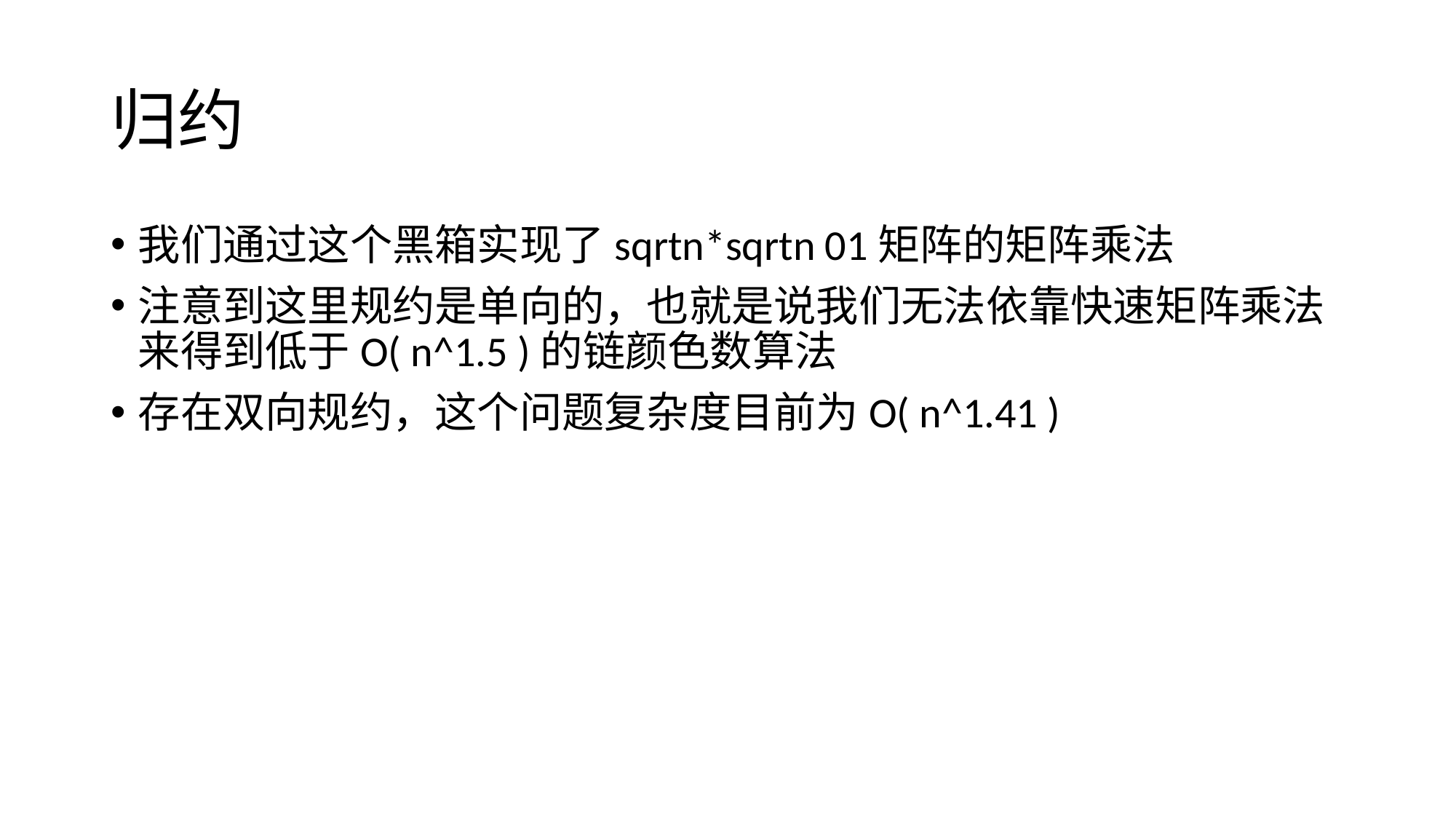

# 归约
我们通过这个黑箱实现了sqrtn*sqrtn 01矩阵的矩阵乘法
注意到这里规约是单向的，也就是说我们无法依靠快速矩阵乘法来得到低于O( n^1.5 )的链颜色数算法
存在双向规约，这个问题复杂度目前为O( n^1.41 )